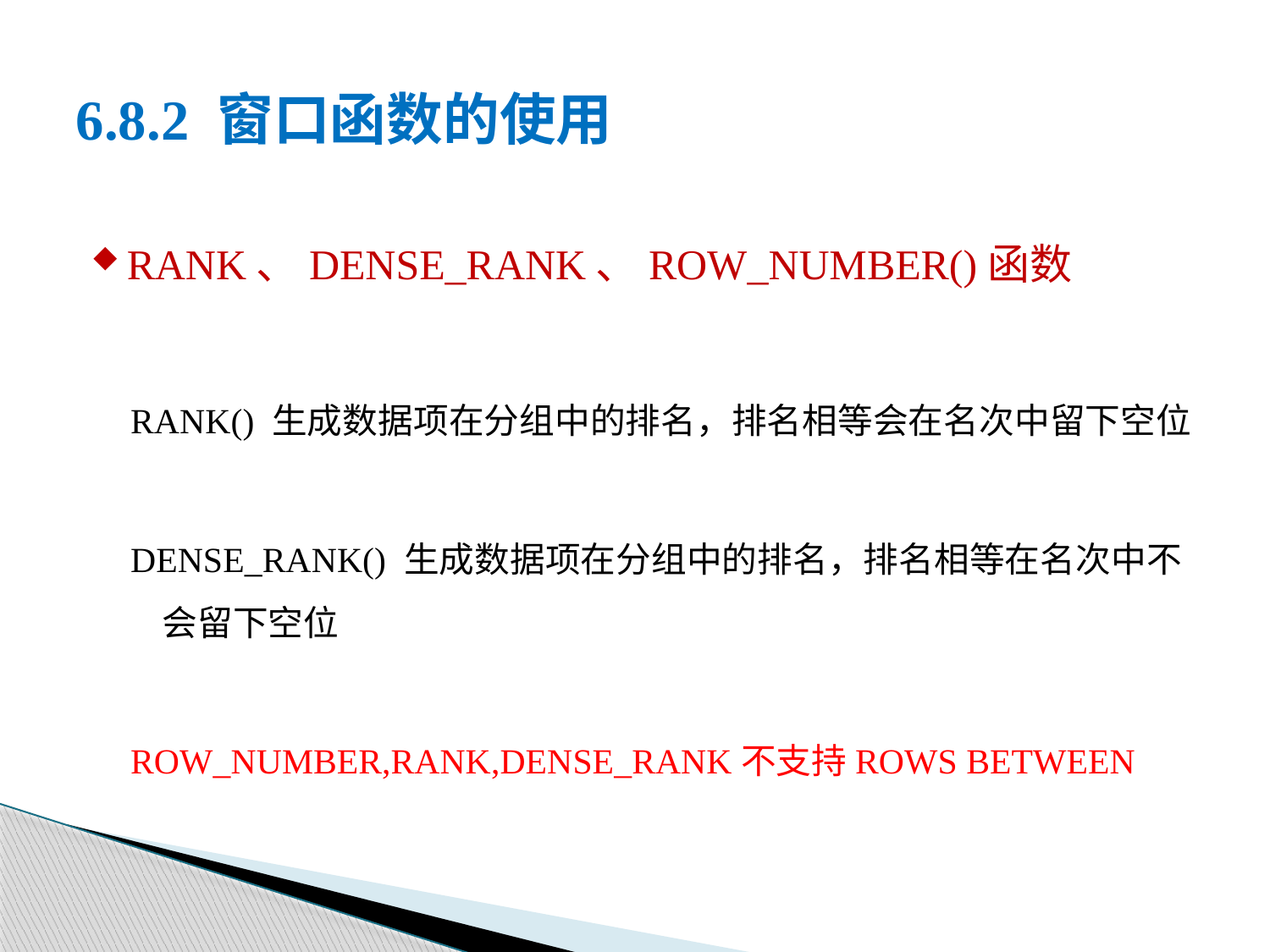

# 6.8.2 窗口函数的使用
RANK、DENSE_RANK、ROW_NUMBER()函数

RANK() 生成数据项在分组中的排名，排名相等会在名次中留下空位

DENSE_RANK() 生成数据项在分组中的排名，排名相等在名次中不会留下空位

ROW_NUMBER,RANK,DENSE_RANK不支持ROWS BETWEEN